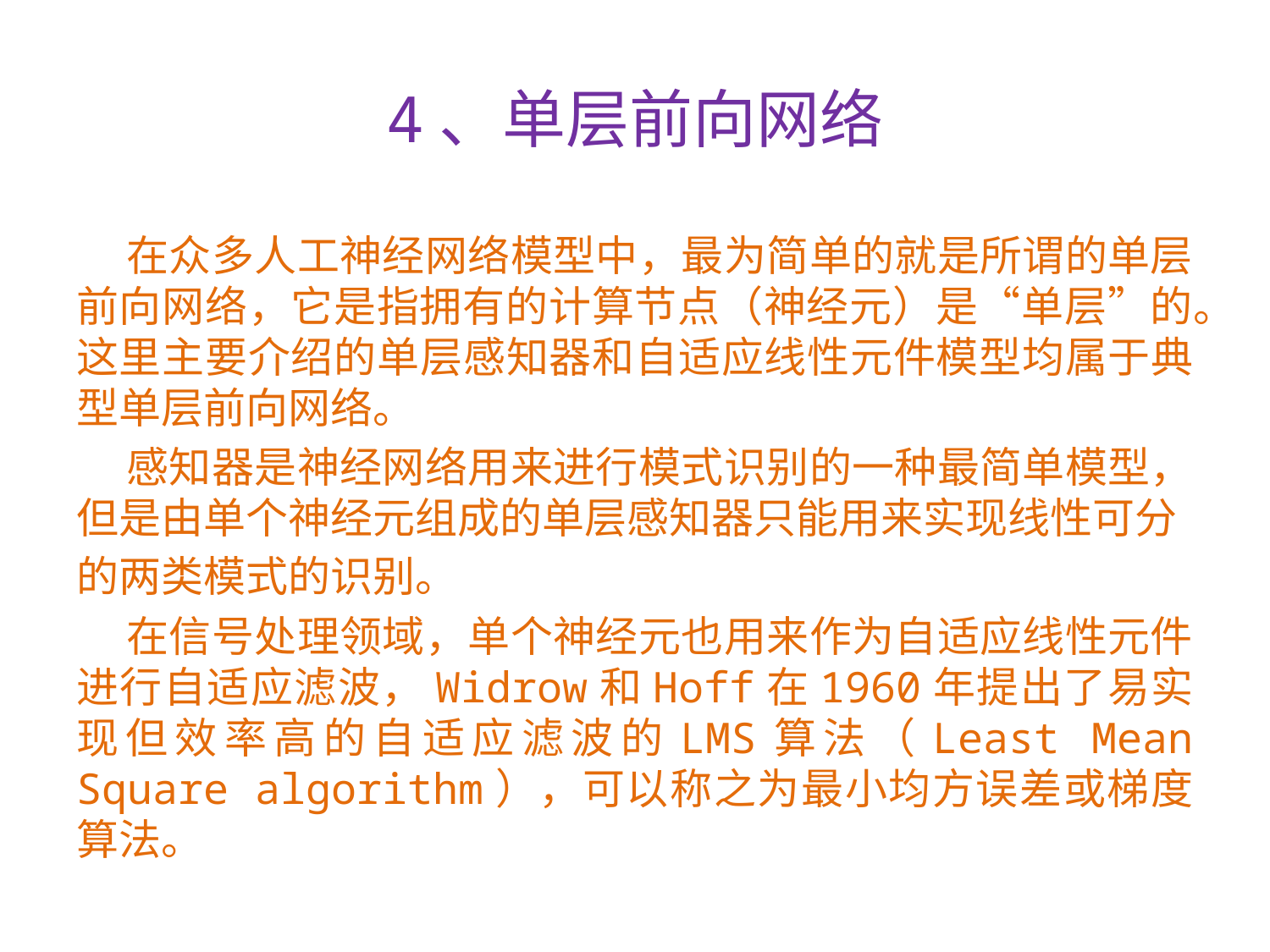

# 4、单层前向网络
    在众多人工神经网络模型中，最为简单的就是所谓的单层前向网络，它是指拥有的计算节点（神经元）是“单层”的。这里主要介绍的单层感知器和自适应线性元件模型均属于典型单层前向网络。
    感知器是神经网络用来进行模式识别的一种最简单模型，但是由单个神经元组成的单层感知器只能用来实现线性可分
的两类模式的识别。
    在信号处理领域，单个神经元也用来作为自适应线性元件进行自适应滤波，Widrow和Hoff在1960年提出了易实现但效率高的自适应滤波的LMS算法（Least Mean Square algorithm），可以称之为最小均方误差或梯度算法。